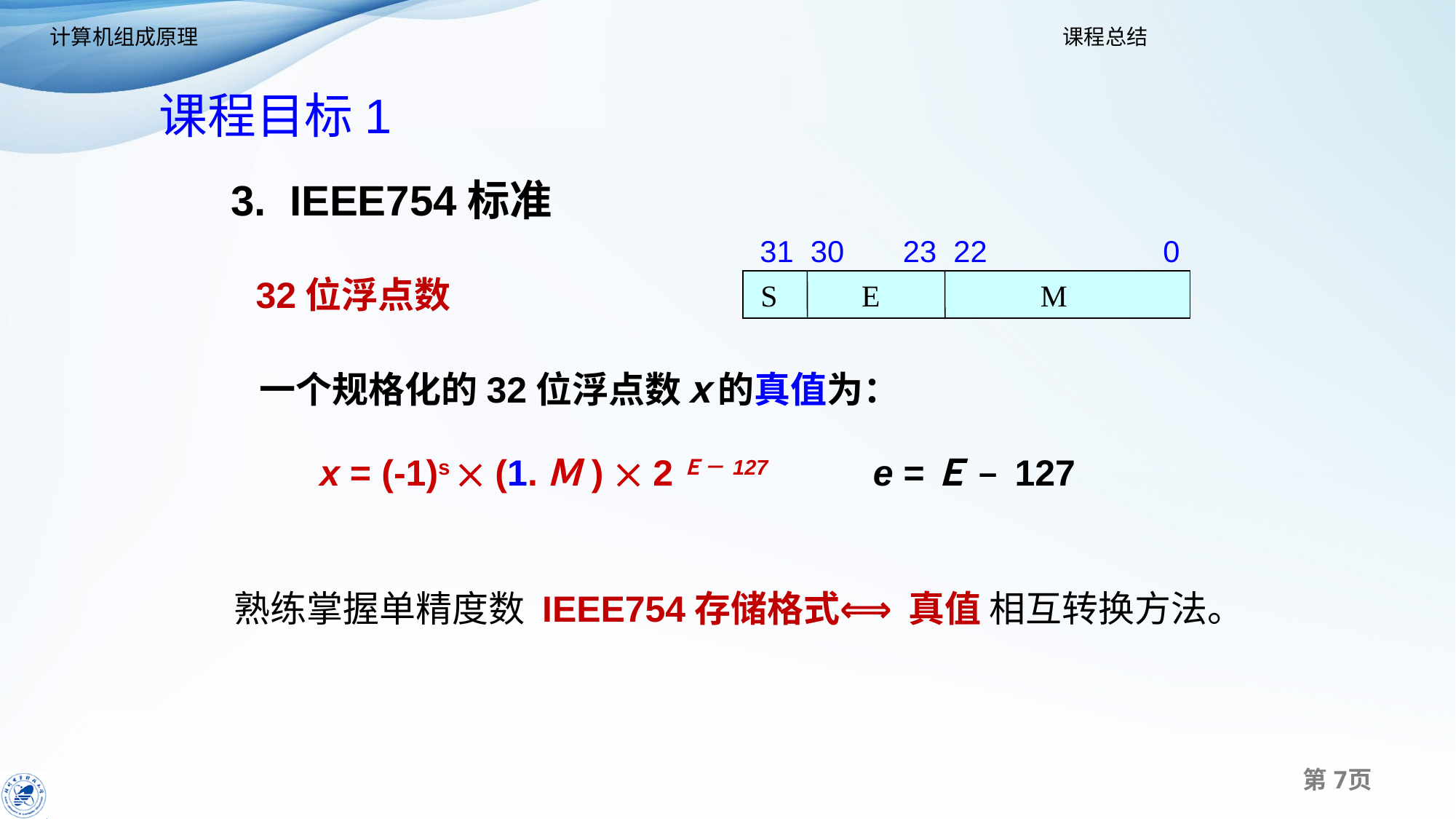

课程目标1
3.  IEEE754标准
31  30       23  22                     0
 S           E                     M

32位浮点数
一个规格化的32位浮点数ｘ的真值为：
        x = (-1)s × (1.Ｍ) × 2Ｅ－127                  e =Ｅ – 127
熟练掌握单精度数 IEEE754存储格式⟺  真值 相互转换方法。